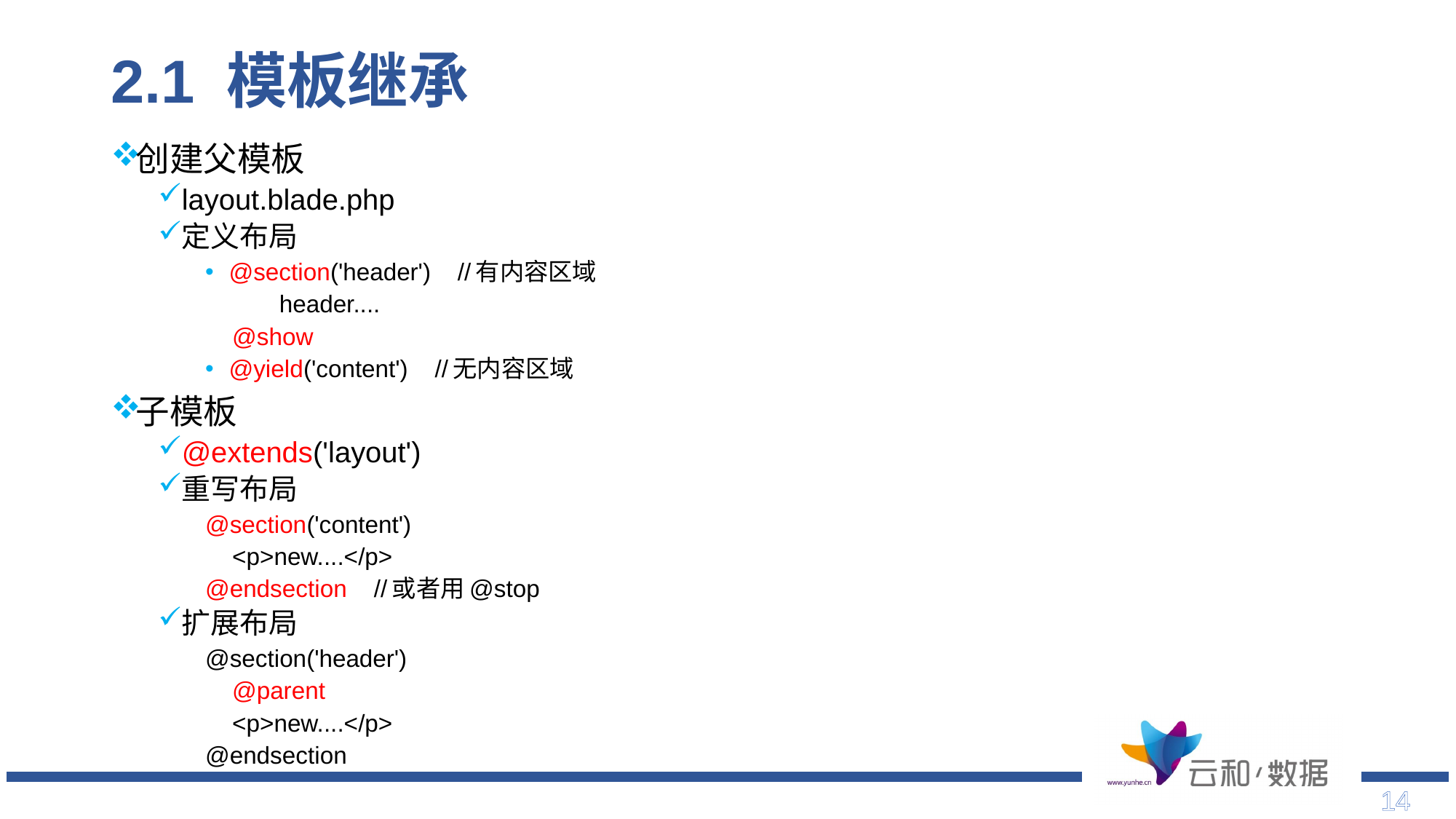

# 2.1 模板继承
创建父模板
layout.blade.php
定义布局
@section('header')    //有内容区域
           header....
    @show
@yield('content')    //无内容区域
子模板
@extends('layout')
重写布局
@section('content')
    <p>new....</p>
@endsection    //或者用@stop
扩展布局
@section('header')
    @parent
    <p>new....</p>
@endsection